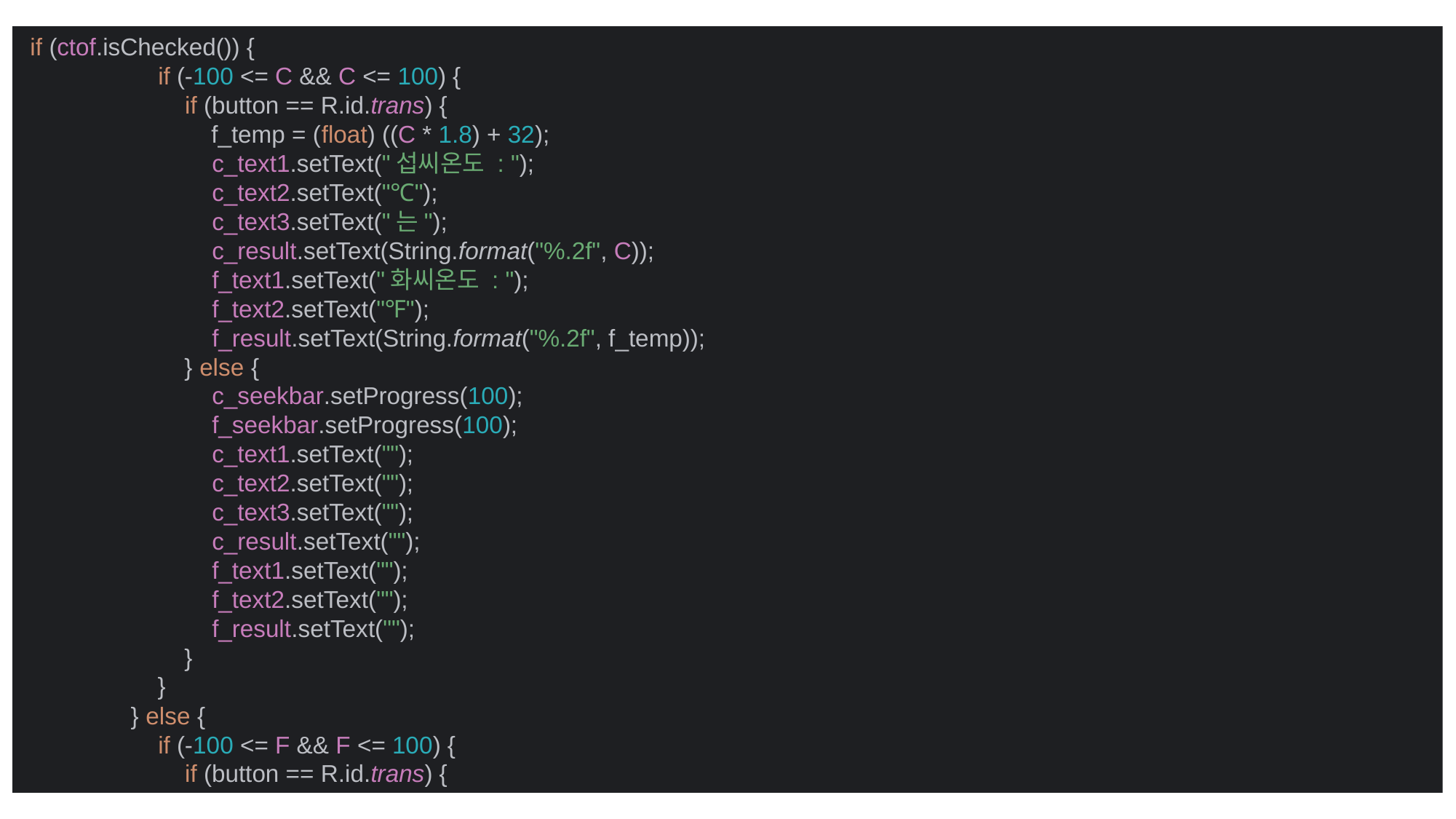

if (ctof.isChecked()) {
                    if (-100 <= C && C <= 100) {
                        if (button == R.id.trans) {
                            f_temp = (float) ((C * 1.8) + 32);
                            c_text1.setText("섭씨온도 : ");
                            c_text2.setText("℃");
                            c_text3.setText("는");
                            c_result.setText(String.format("%.2f", C));
                            f_text1.setText("화씨온도 : ");
                            f_text2.setText("℉");
                            f_result.setText(String.format("%.2f", f_temp));
                        } else {
                            c_seekbar.setProgress(100);
                            f_seekbar.setProgress(100);
                            c_text1.setText("");
                            c_text2.setText("");
                            c_text3.setText("");
                            c_result.setText("");
                            f_text1.setText("");
                            f_text2.setText("");
                            f_result.setText("");
                        }
                    }
                } else {
                    if (-100 <= F && F <= 100) {
                        if (button == R.id.trans) {